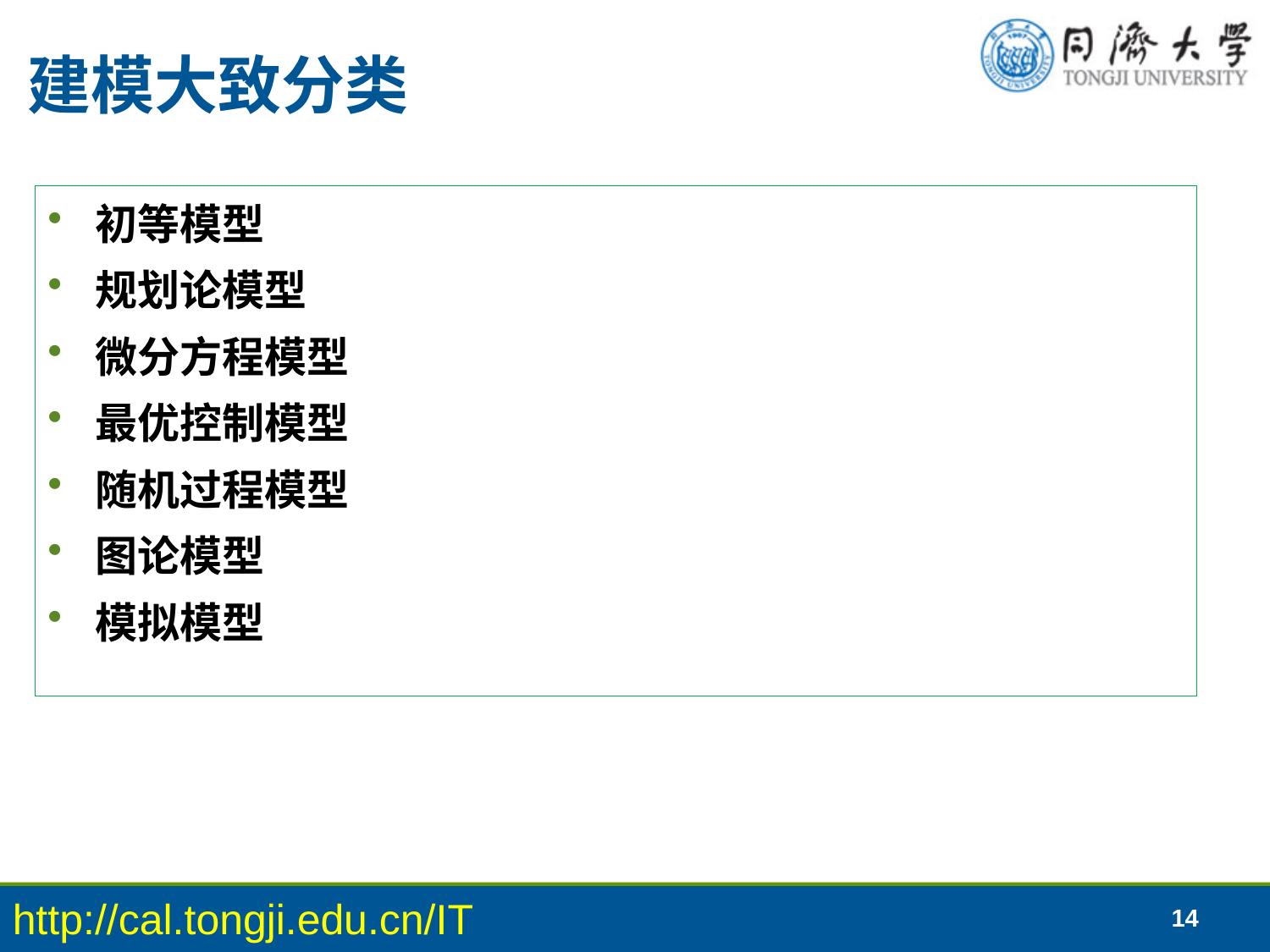

# 建模大致分类
初等模型
规划论模型
微分方程模型
最优控制模型
随机过程模型
图论模型
模拟模型